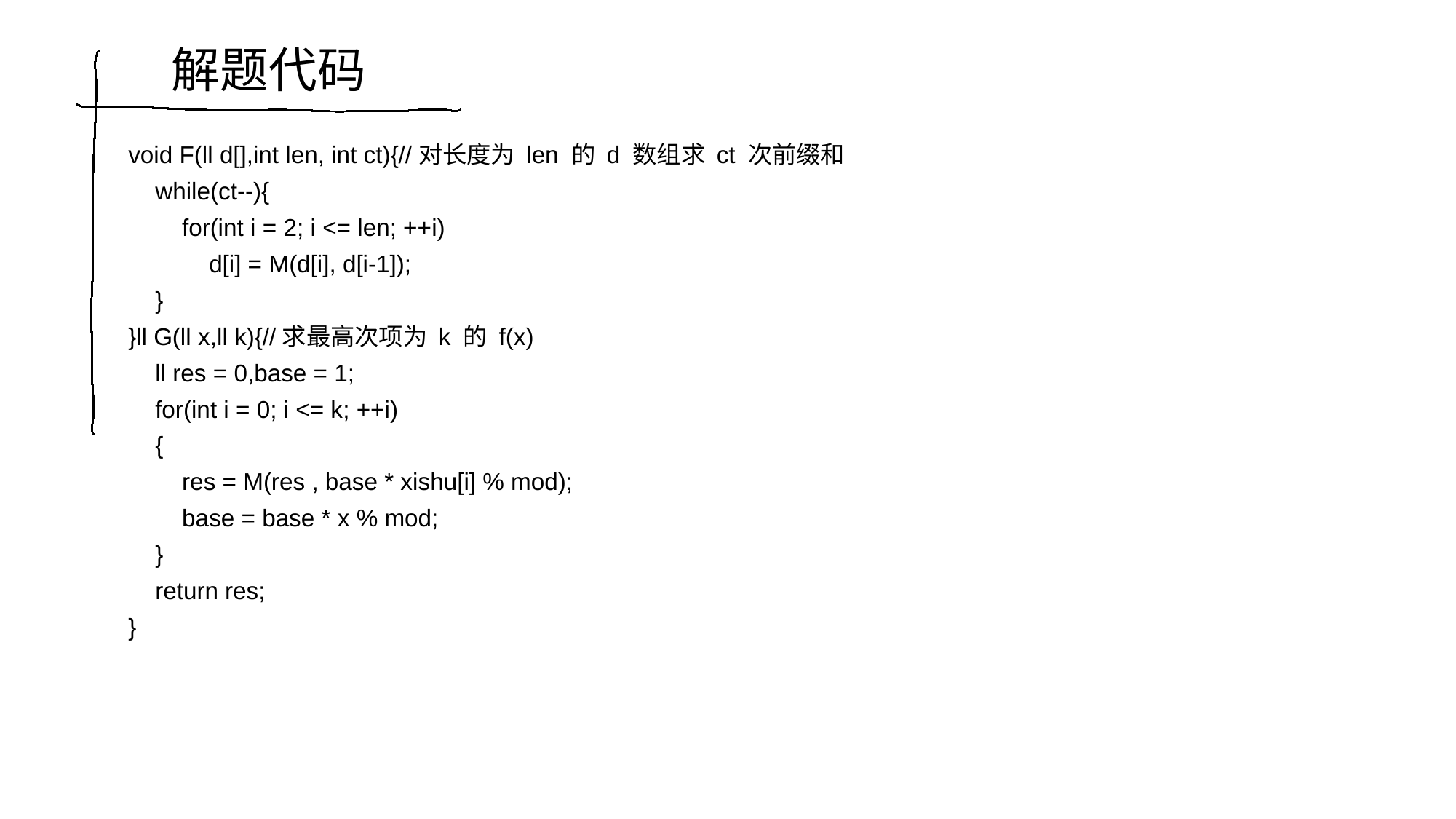

解题代码

void F(ll d[],int len, int ct){//对长度为 len 的 d 数组求 ct 次前缀和
    while(ct--){
        for(int i = 2; i <= len; ++i)
            d[i] = M(d[i], d[i-1]);
    }
}ll G(ll x,ll k){//求最高次项为 k 的 f(x)
    ll res = 0,base = 1;
    for(int i = 0; i <= k; ++i)
    {
        res = M(res , base * xishu[i] % mod);
        base = base * x % mod;
    }
    return res;
}